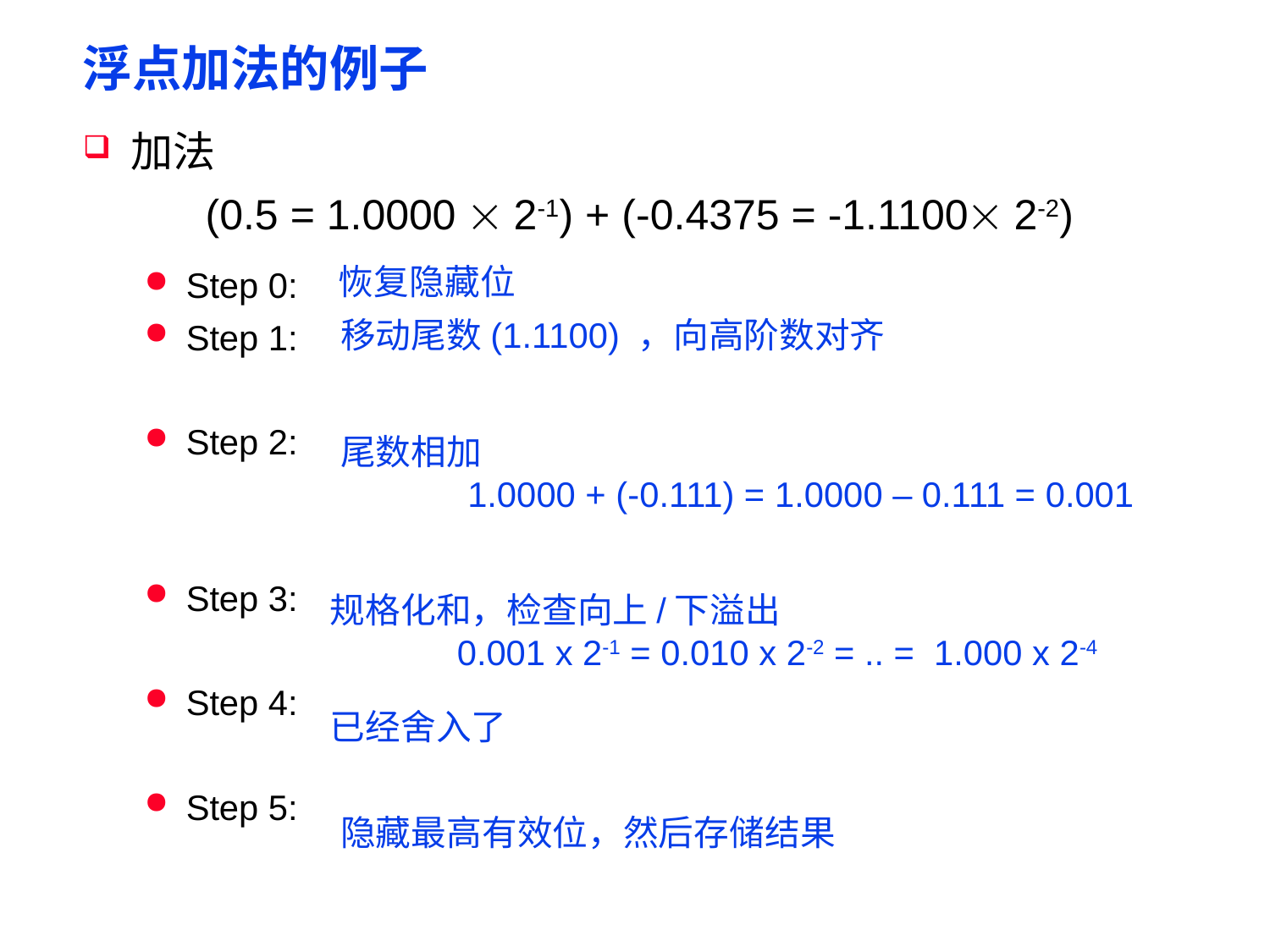

# 浮点加法的例子
加法
(0.5 = 1.0000 × 2-1) + (-0.4375 = -1.1100× 2-2)
恢复隐藏位
Step 0:
Step 1:

Step 2:

Step 3:

Step 4:

Step 5:
移动尾数(1.1100) ，向高阶数对齐
尾数相加
	1.0000 + (-0.111) = 1.0000 – 0.111 = 0.001

规格化和，检查向上/下溢出
	0.001 x 2-1 = 0.010 x 2-2 = .. =  1.000 x 2-4
已经舍入了
隐藏最高有效位，然后存储结果